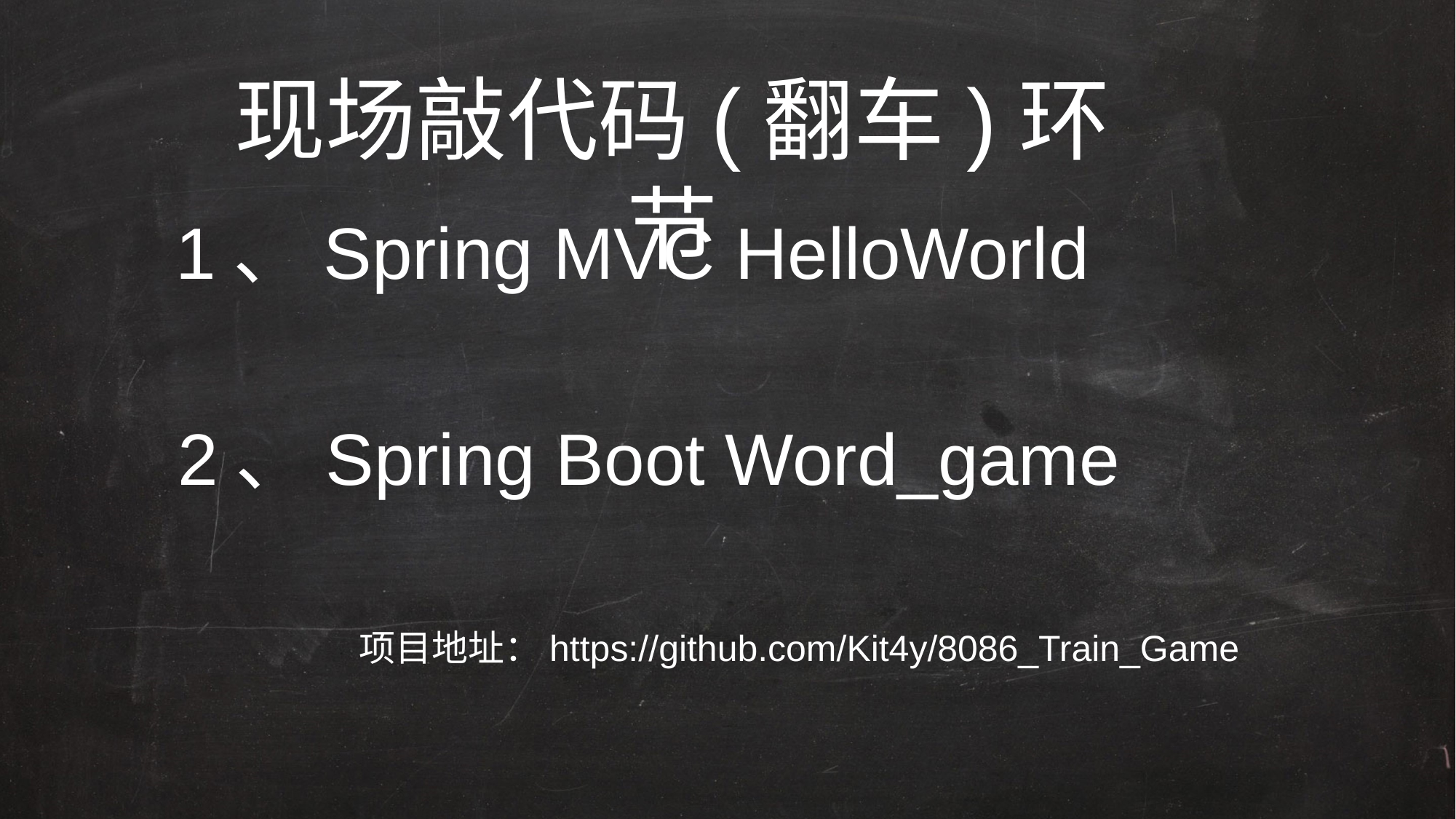

现场敲代码(翻车)环节
 1、Spring MVC HelloWorld
2、Spring Boot Word_game
项目地址：https://github.com/Kit4y/8086_Train_Game